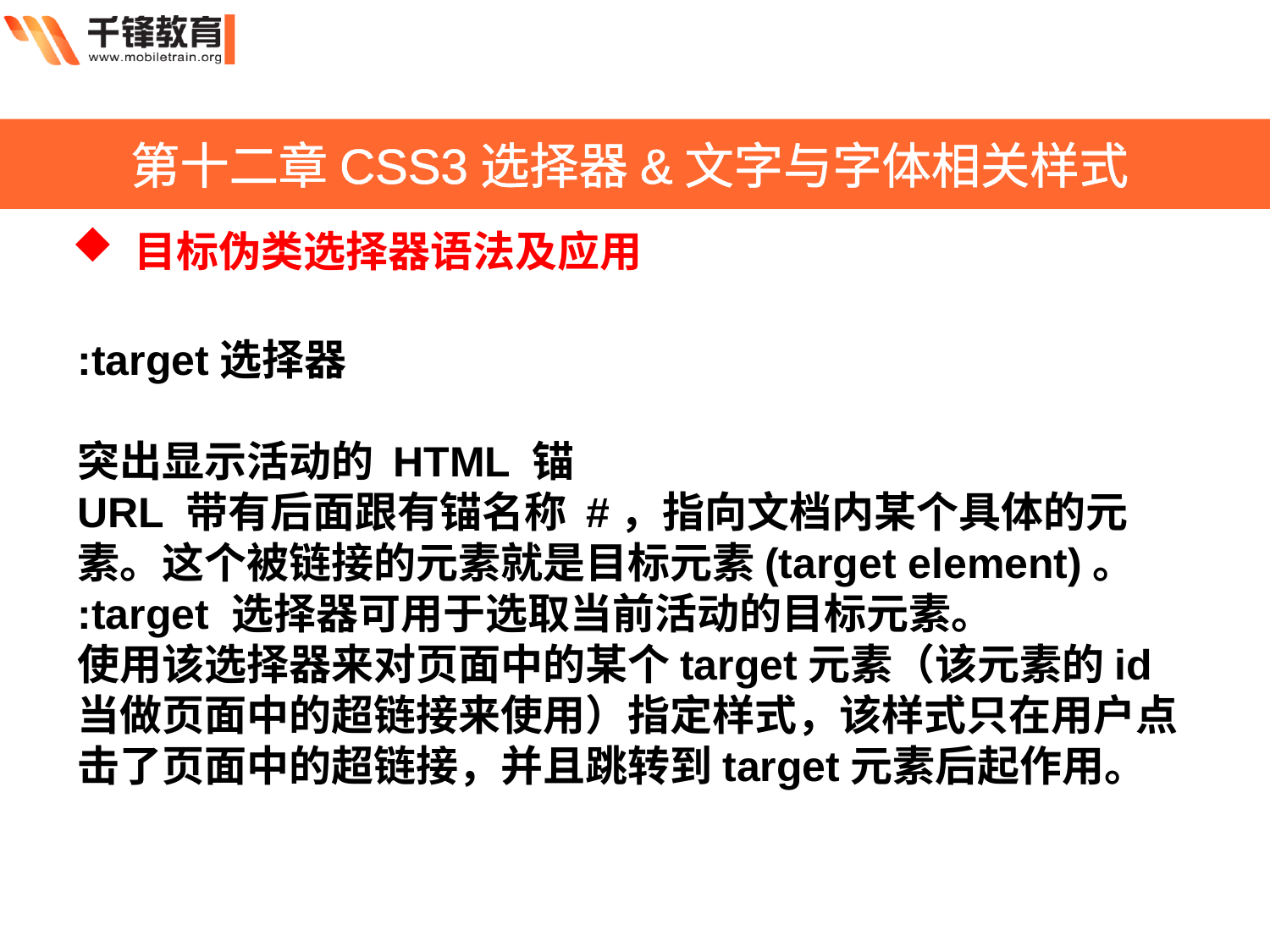

第十二章CSS3选择器&文字与字体相关样式
 目标伪类选择器语法及应用

:target选择器

突出显示活动的 HTML 锚
URL 带有后面跟有锚名称 #，指向文档内某个具体的元素。这个被链接的元素就是目标元素(target element)。
:target 选择器可用于选取当前活动的目标元素。
使用该选择器来对页面中的某个target元素（该元素的id当做页面中的超链接来使用）指定样式，该样式只在用户点击了页面中的超链接，并且跳转到target元素后起作用。